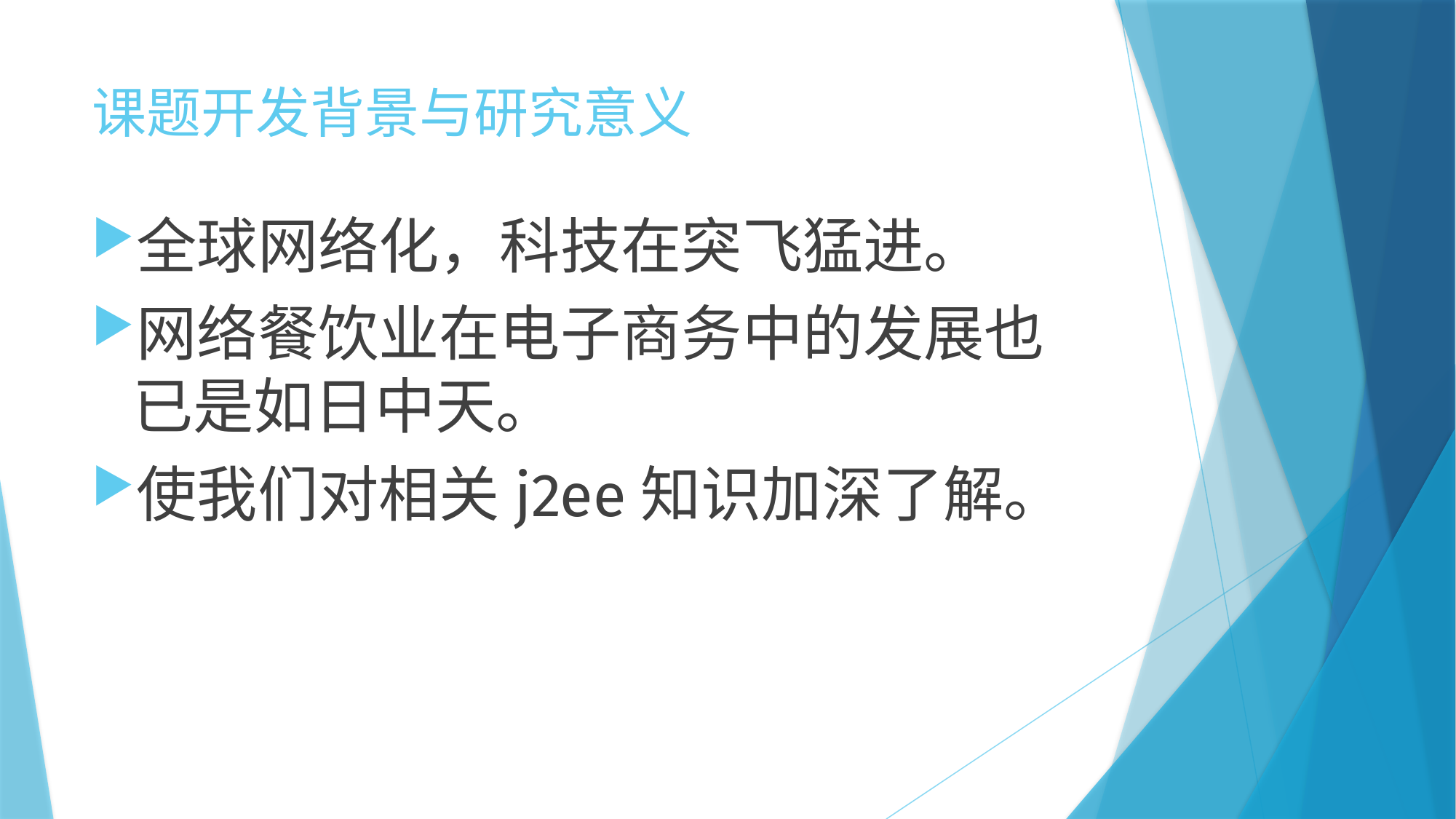

# 课题开发背景与研究意义

全球网络化，科技在突飞猛进。
网络餐饮业在电子商务中的发展也已是如日中天。
使我们对相关j2ee知识加深了解。